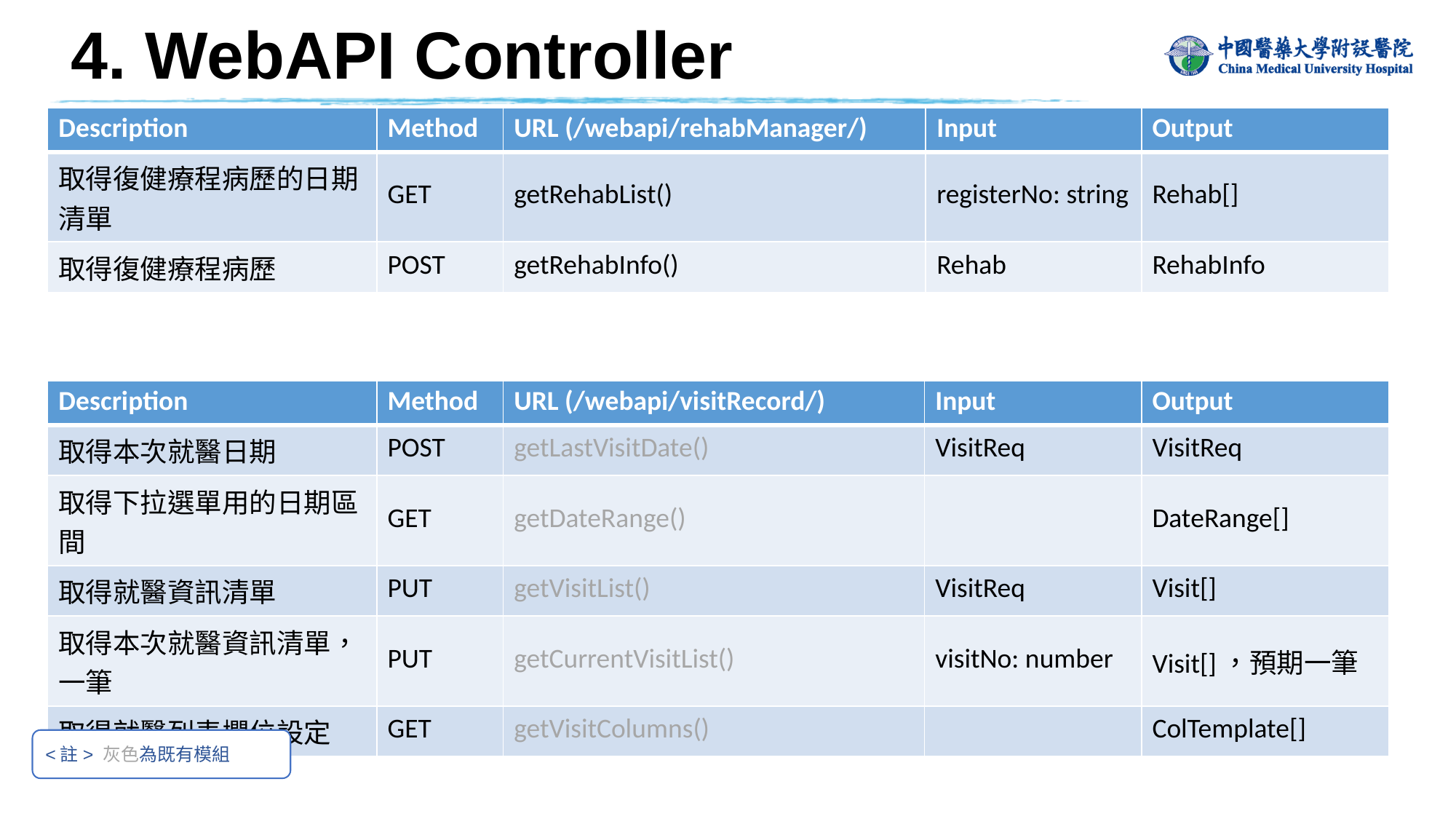

# 4. WebAPI Controller
| Description | Method | URL (/webapi/rehabManager/) | Input | Output |
| --- | --- | --- | --- | --- |
| 取得復健療程病歷的日期清單 | GET | getRehabList() | registerNo: string | Rehab[] |
| 取得復健療程病歷 | POST | getRehabInfo() | Rehab | RehabInfo |
| Description | Method | URL (/webapi/visitRecord/) | Input | Output |
| --- | --- | --- | --- | --- |
| 取得本次就醫日期 | POST | getLastVisitDate() | VisitReq | VisitReq |
| 取得下拉選單用的日期區間 | GET | getDateRange() |  | DateRange[] |
| 取得就醫資訊清單 | PUT | getVisitList() | VisitReq | Visit[] |
| 取得本次就醫資訊清單，一筆 | PUT | getCurrentVisitList() | visitNo: number | Visit[]，預期一筆 |
| 取得就醫列表欄位設定 | GET | getVisitColumns() |  | ColTemplate[] |
<註> 灰色為既有模組